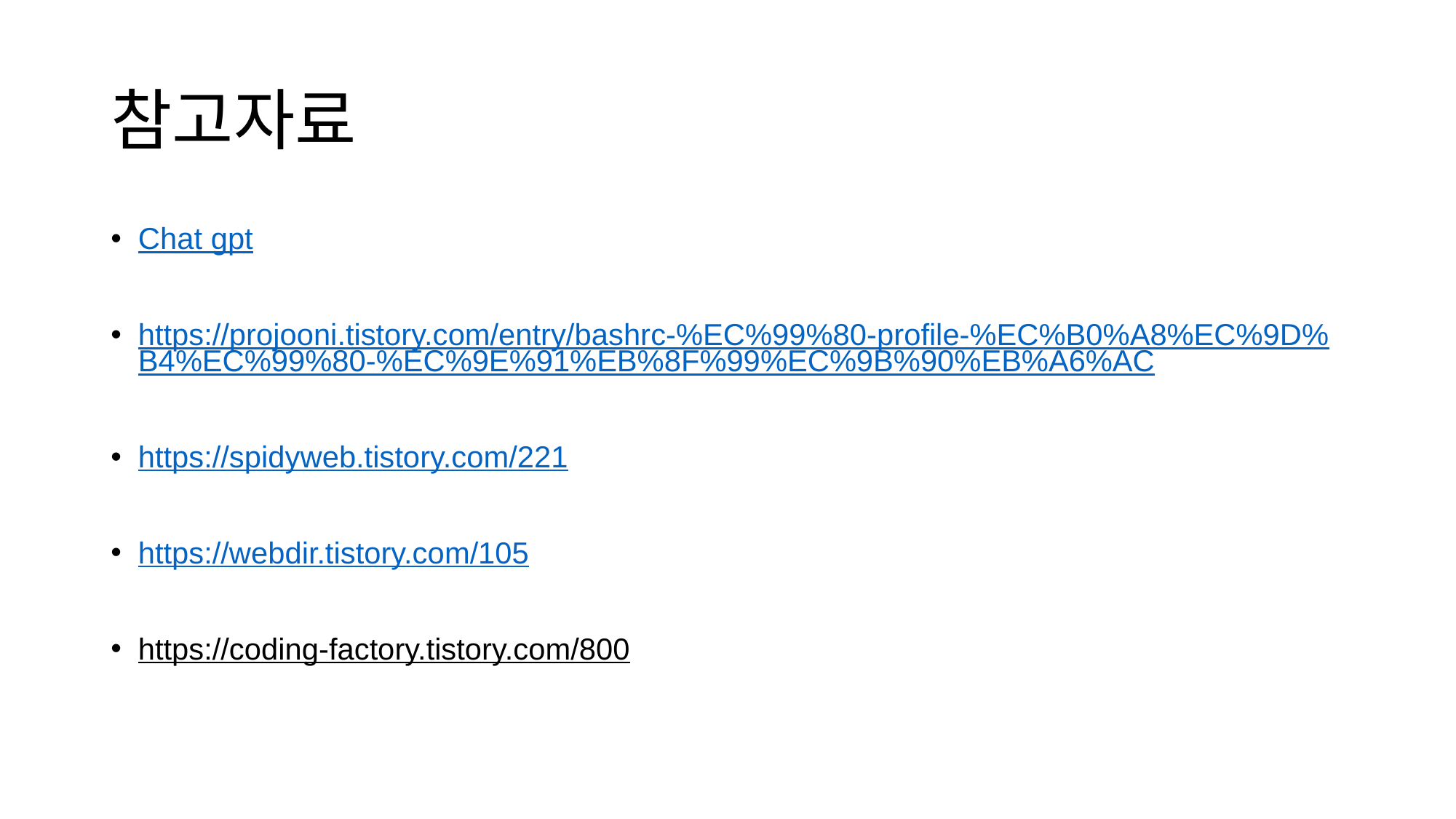

# 참고자료
Chat gpt

https://projooni.tistory.com/entry/bashrc-%EC%99%80-profile-%EC%B0%A8%EC%9D%B4%EC%99%80-%EC%9E%91%EB%8F%99%EC%9B%90%EB%A6%AC

https://spidyweb.tistory.com/221

https://webdir.tistory.com/105

https://coding-factory.tistory.com/800